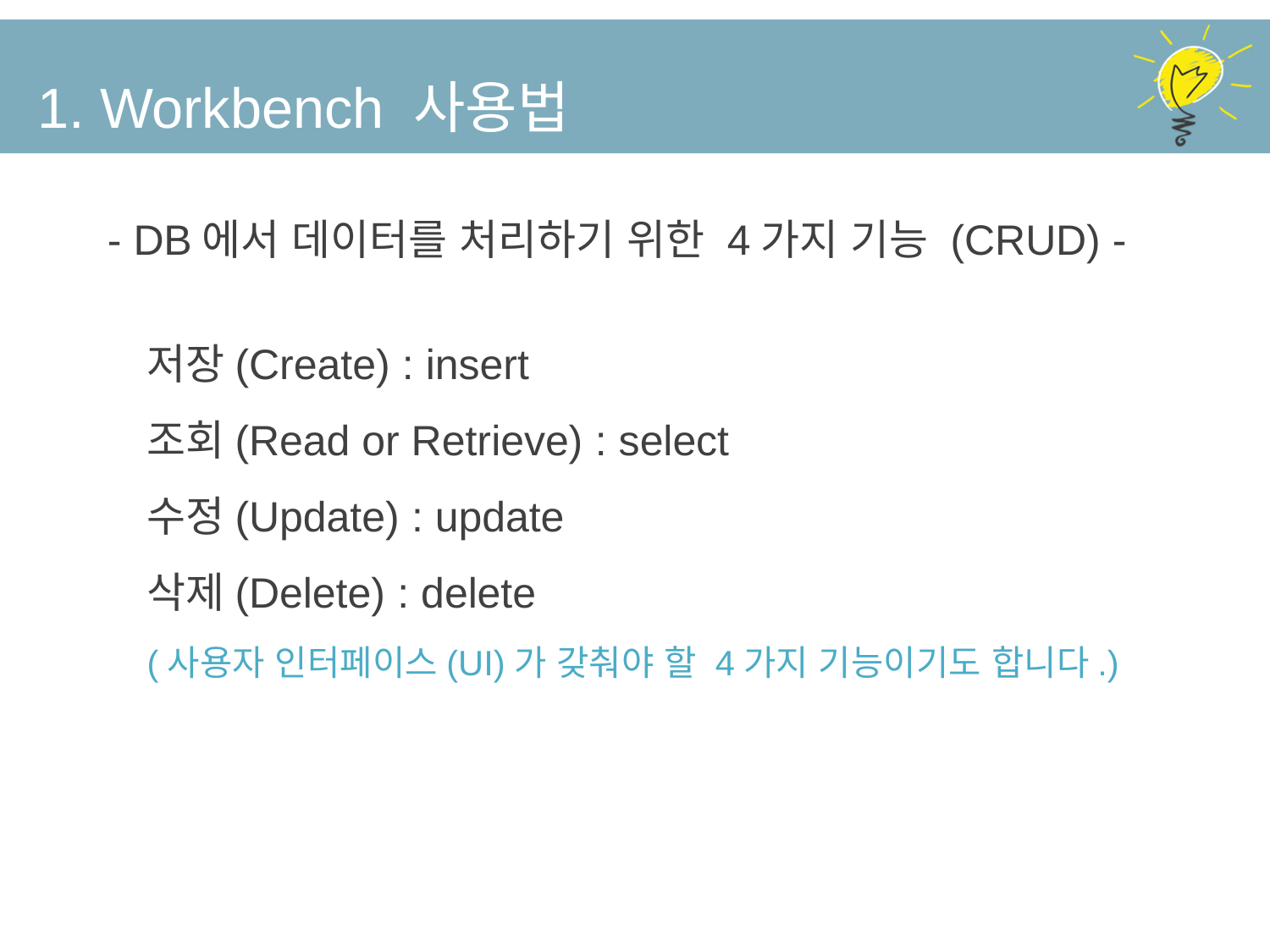

1. Workbench 사용법
- DB에서 데이터를 처리하기 위한 4가지 기능 (CRUD) -
저장(Create) : insert
조회(Read or Retrieve) : select
수정(Update) : update
삭제(Delete) : delete
(사용자 인터페이스(UI)가 갖춰야 할 4가지 기능이기도 합니다.)